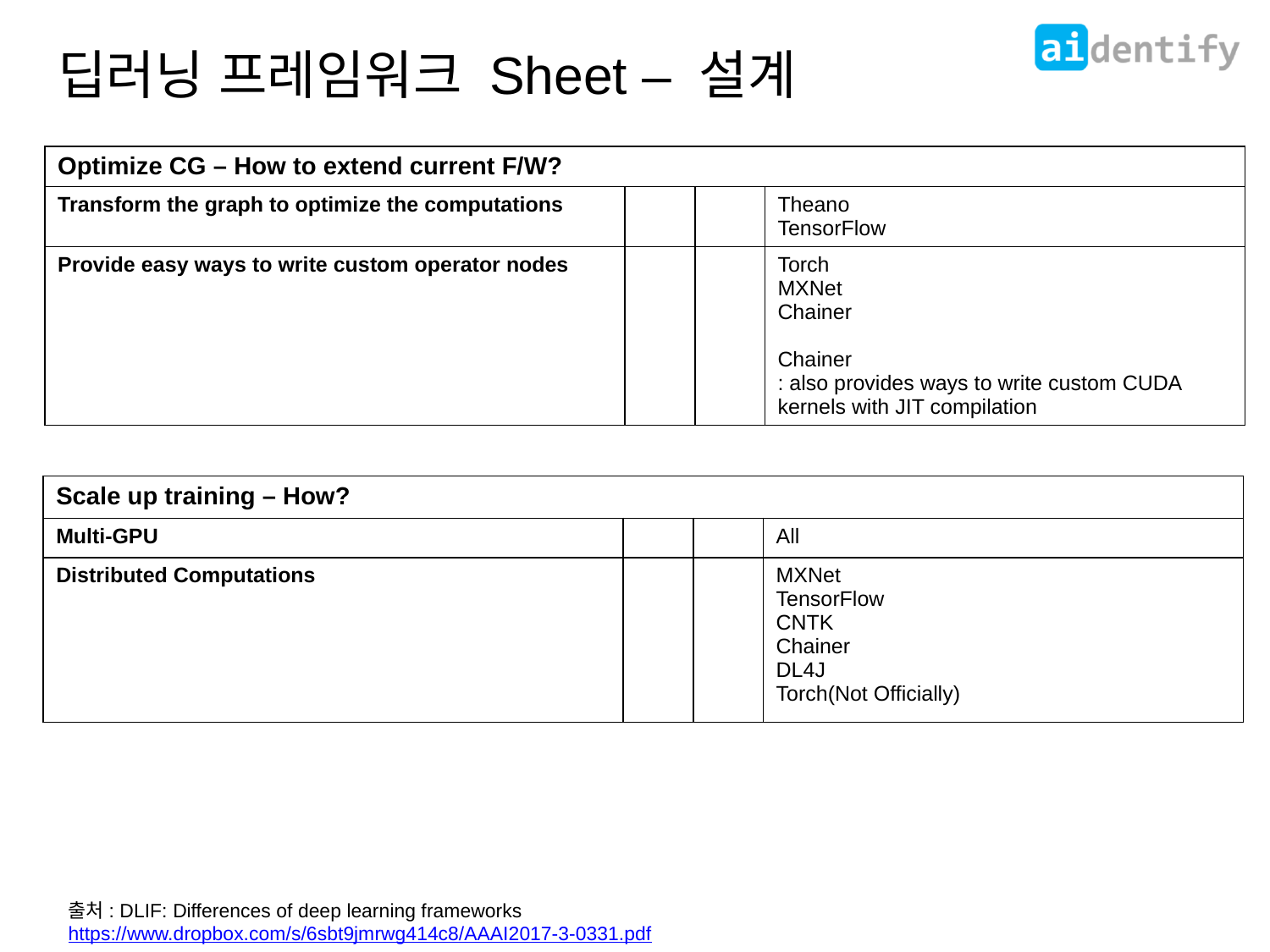

# 딥러닝 프레임워크 Sheet – 설계
| Optimize CG – How to extend current F/W? |  |  |  |
| --- | --- | --- | --- |
| Transform the graph to optimize the computations |  |  | Theano TensorFlow |
| Provide easy ways to write custom operator nodes |  |  | Torch MXNet Chainer Chainer : also provides ways to write custom CUDA kernels with JIT compilation |
| Scale up training – How? |  |  |  |
| --- | --- | --- | --- |
| Multi-GPU |  |  | All |
| Distributed Computations |  |  | MXNet TensorFlow CNTK Chainer DL4J Torch(Not Officially) |
출처: DLIF: Differences of deep learning frameworks
https://www.dropbox.com/s/6sbt9jmrwg414c8/AAAI2017-3-0331.pdf